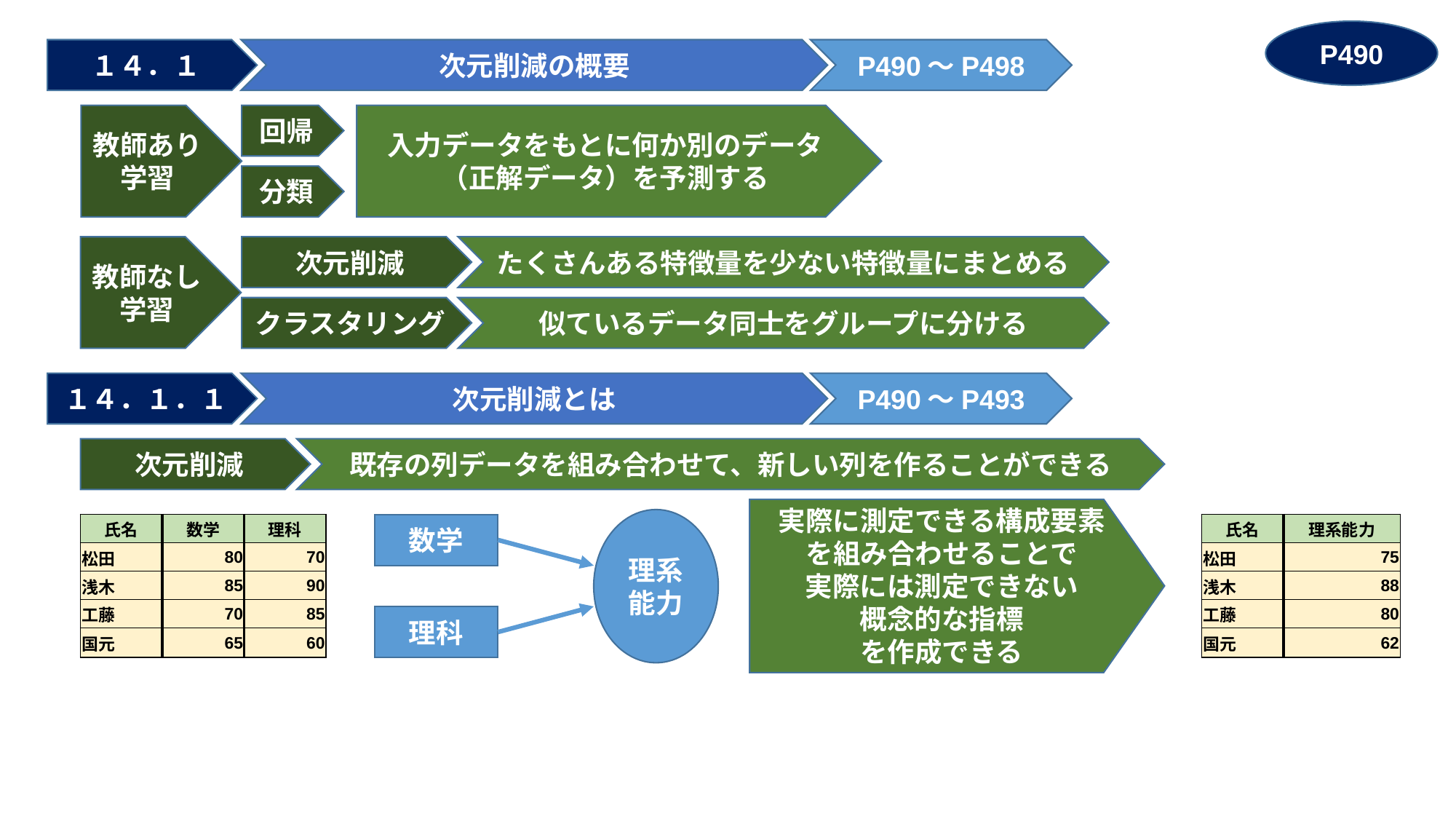

P490
１４．１
次元削減の概要
P490～P498
回帰
教師あり
学習
入力データをもとに何か別のデータ（正解データ）を予測する
分類
次元削減
たくさんある特徴量を少ない特徴量にまとめる
教師なし
学習
似ているデータ同士をグループに分ける
クラスタリング
１４．１．１
次元削減とは
P490～P493
次元削減
既存の列データを組み合わせて、新しい列を作ることができる
実際に測定できる構成要素
を組み合わせることで
実際には測定できない
概念的な指標
を作成できる
理系能力
| 氏名 | 数学 | 理科 |
| --- | --- | --- |
| 松田 | 80 | 70 |
| 浅木 | 85 | 90 |
| 工藤 | 70 | 85 |
| 国元 | 65 | 60 |
数学
| 氏名 | 理系能力 |
| --- | --- |
| 松田 | 75 |
| 浅木 | 88 |
| 工藤 | 80 |
| 国元 | 62 |
理科